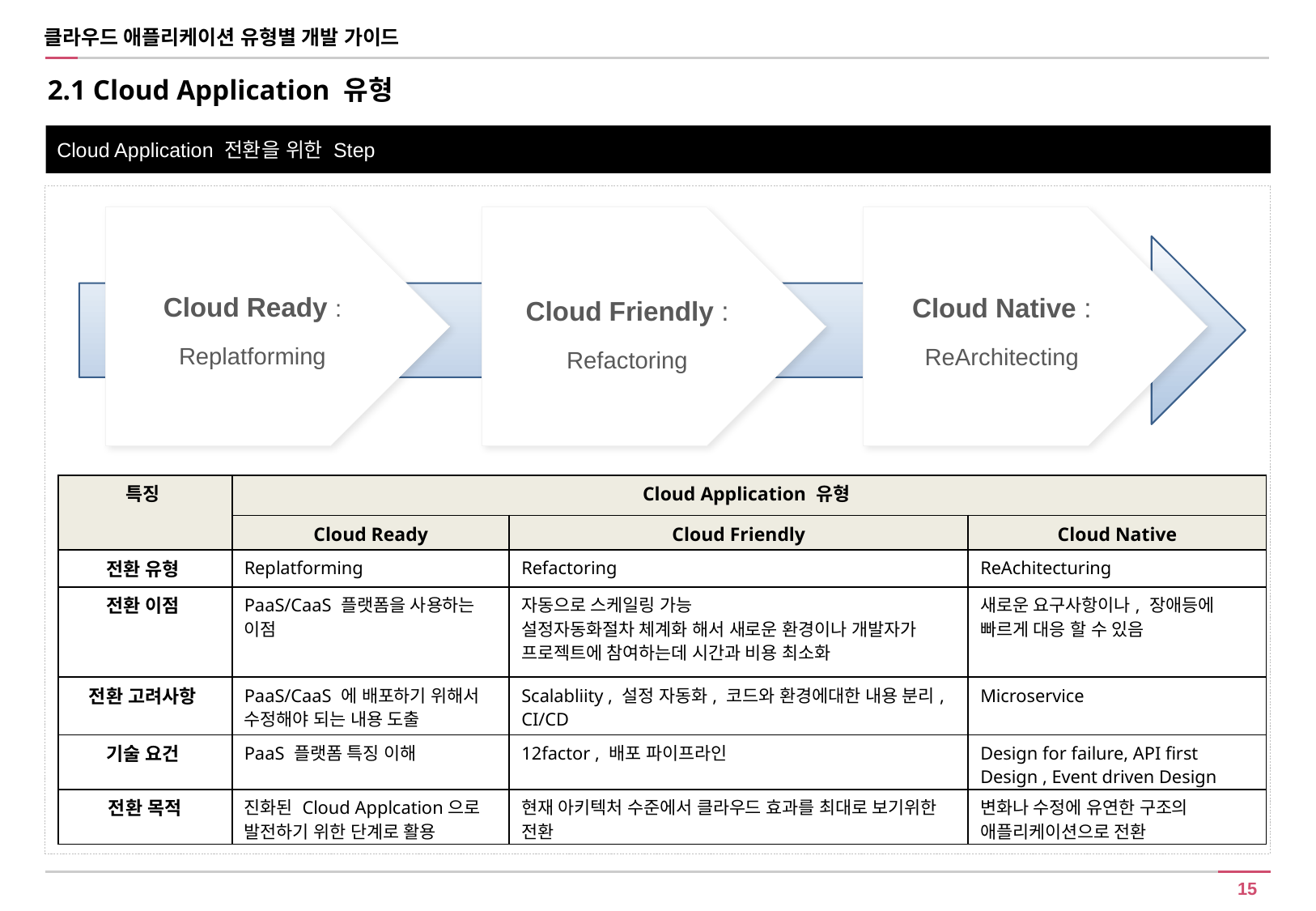

클라우드 애플리케이션 유형별 개발 가이드
2.1 Cloud Application 유형
Cloud Application 전환을 위한 Step

Cloud Ready : Replatforming
Cloud Native : ReArchitecting
Cloud Friendly : Refactoring

| 특징 | Cloud Application 유형 |  |  |
| --- | --- | --- | --- |
|  | Cloud Ready | Cloud Friendly | Cloud Native |
| 전환 유형 | Replatforming | Refactoring | ReAchitecturing |
| 전환 이점 | PaaS/CaaS 플랫폼을 사용하는 이점 | 자동으로 스케일링 가능 설정자동화절차 체계화 해서 새로운 환경이나 개발자가 프로젝트에 참여하는데 시간과 비용 최소화 | 새로운 요구사항이나, 장애등에 빠르게 대응 할 수 있음 |
| 전환 고려사항 | PaaS/CaaS 에 배포하기 위해서 수정해야 되는 내용 도출 | Scalabliity , 설정 자동화, 코드와 환경에대한 내용 분리, CI/CD | Microservice |
| 기술 요건 | PaaS 플랫폼 특징 이해 | 12factor , 배포 파이프라인 | Design for failure, API first Design , Event driven Design |
| 전환 목적 | 진화된 Cloud Applcation으로 발전하기 위한 단계로 활용 | 현재 아키텍처 수준에서 클라우드 효과를 최대로 보기위한 전환 | 변화나 수정에 유연한 구조의 애플리케이션으로 전환 |